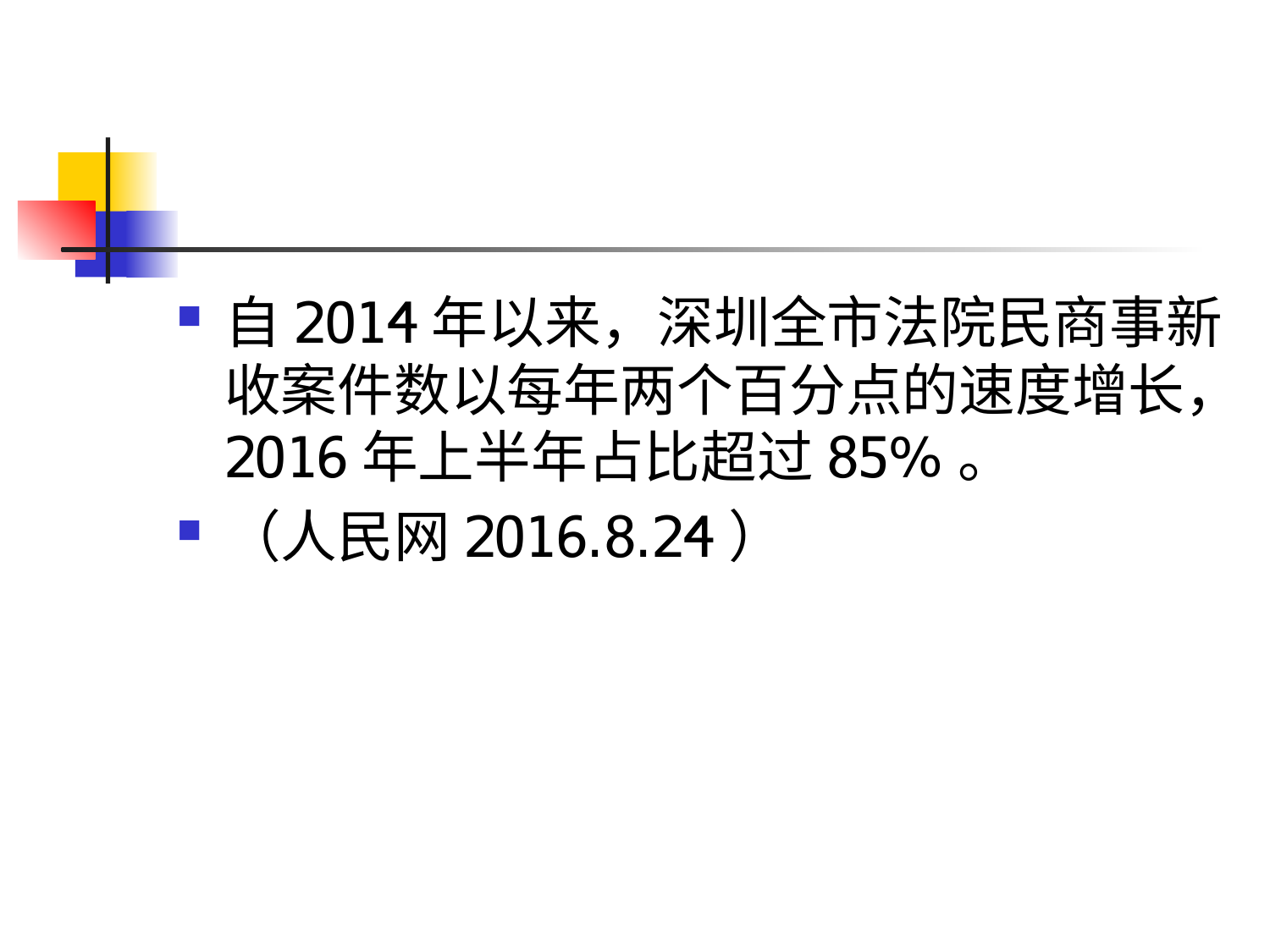

#
自2014年以来，深圳全市法院民商事新收案件数以每年两个百分点的速度增长，2016年上半年占比超过85%。
（人民网2016.8.24）